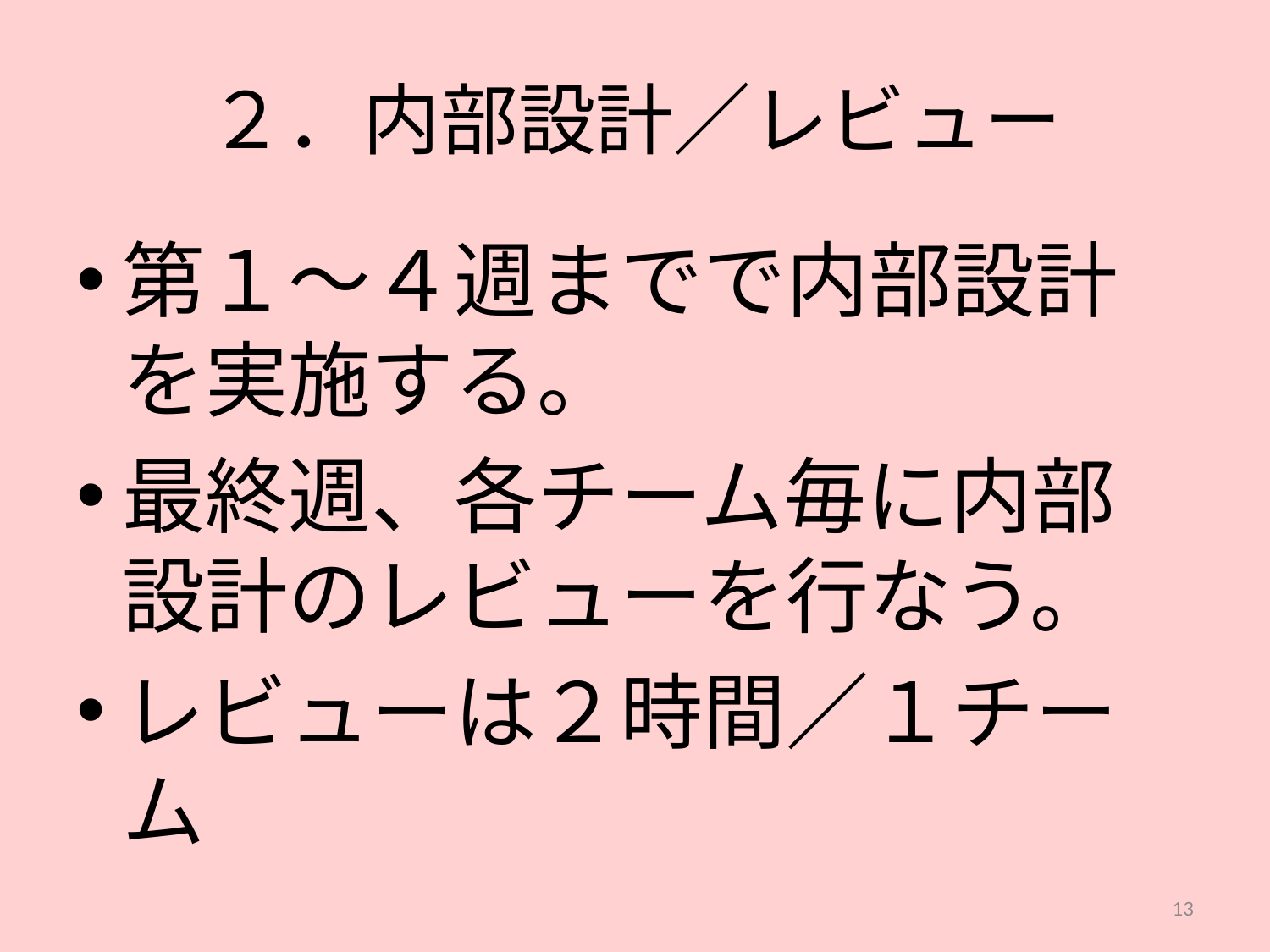

# ２．内部設計／レビュー
第１～４週までで内部設計を実施する。
最終週、各チーム毎に内部設計のレビューを行なう。
レビューは２時間／１チーム
13